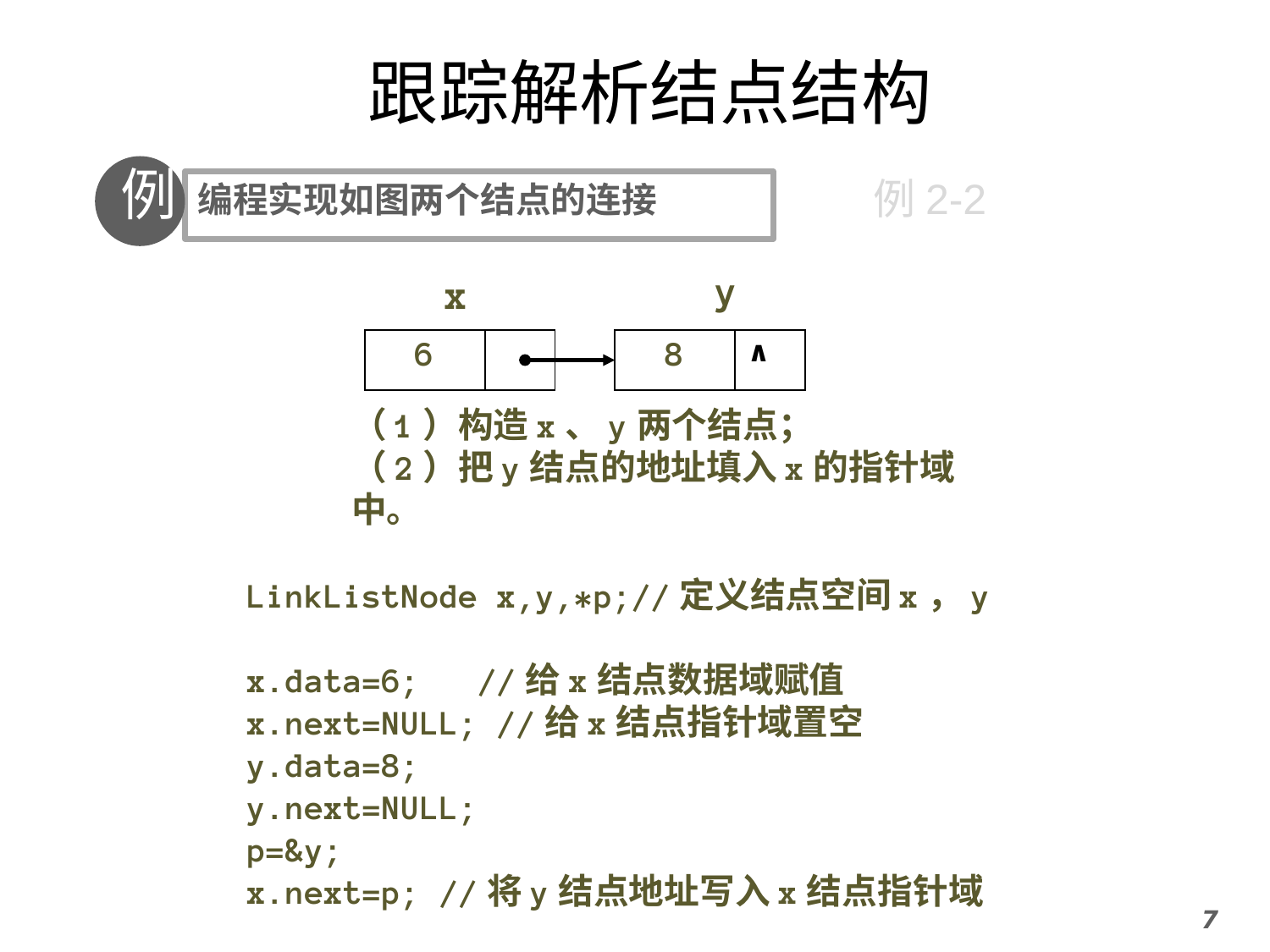

# 跟踪解析结点结构
例
例2-2
编程实现如图两个结点的连接
y
x
| 6 |  |
| --- | --- |
| 8 | ∧ |
| --- | --- |

（1）构造x、y两个结点；
（2）把y结点的地址填入x的指针域中。
LinkListNode x,y,*p;//定义结点空间x，y

x.data=6;   //给x结点数据域赋值
x.next=NULL; //给x结点指针域置空
y.data=8;
y.next=NULL;
p=&y;
x.next=p; //将y结点地址写入x结点指针域
7